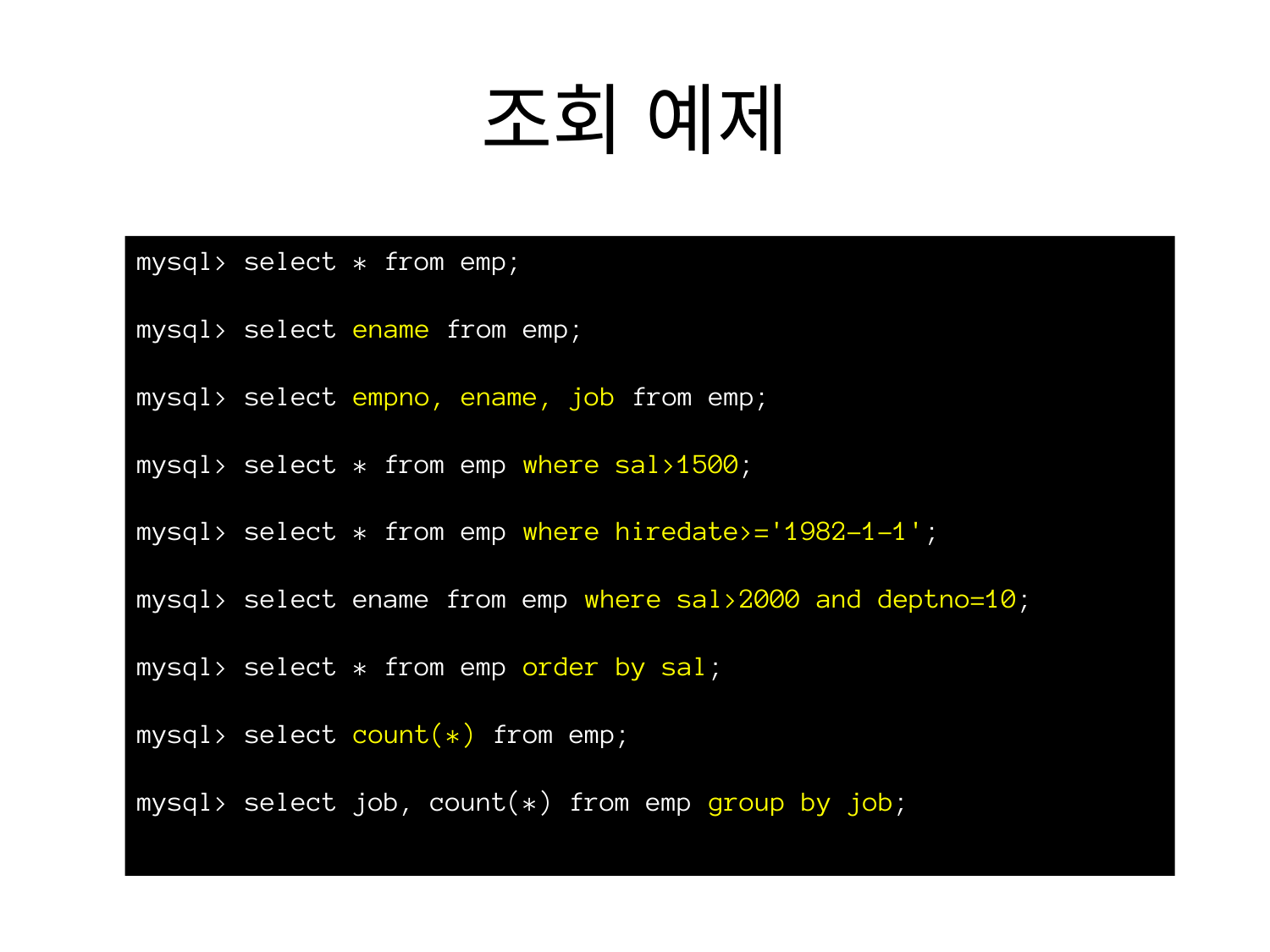

# 조회 예제
mysql> select * from emp;

mysql> select ename from emp;

mysql> select empno, ename, job from emp;

mysql> select * from emp where sal>1500;

mysql> select * from emp where hiredate>='1982-1-1';

mysql> select ename from emp where sal>2000 and deptno=10;

mysql> select * from emp order by sal;

mysql> select count(*) from emp;

mysql> select job, count(*) from emp group by job;